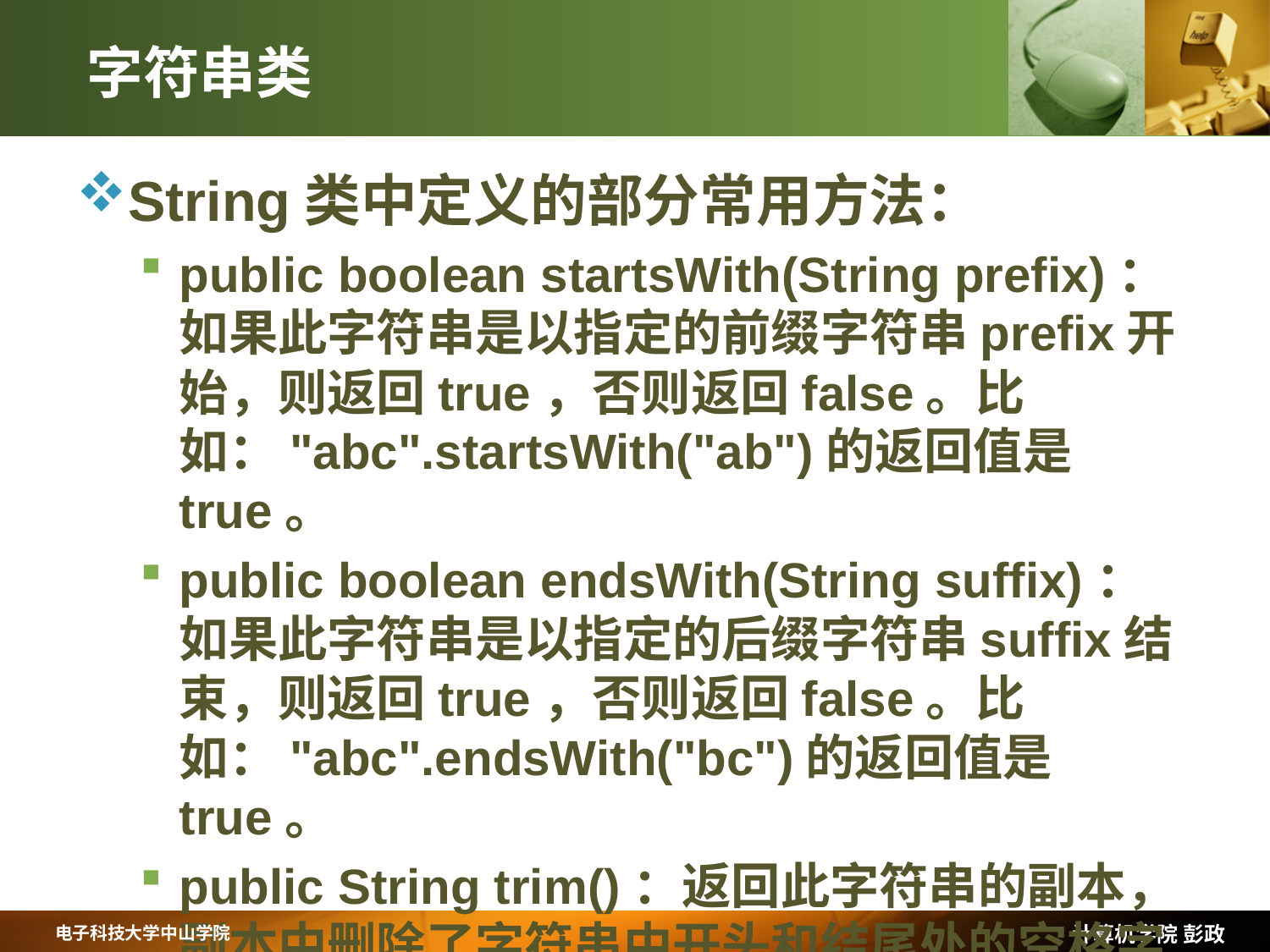

# 字符串类
String类中定义的部分常用方法：
public boolean startsWith(String prefix)：如果此字符串是以指定的前缀字符串prefix开始，则返回true，否则返回false。比如："abc".startsWith("ab")的返回值是true。
public boolean endsWith(String suffix)：如果此字符串是以指定的后缀字符串suffix结束，则返回true，否则返回false。比如："abc".endsWith("bc")的返回值是true。
public String trim()：返回此字符串的副本，副本中删除了字符串中开头和结尾处的空格字符。比如"  abc  ".trim()的返回值是"abc"。

计算机学院 彭政
电子科技大学中山学院